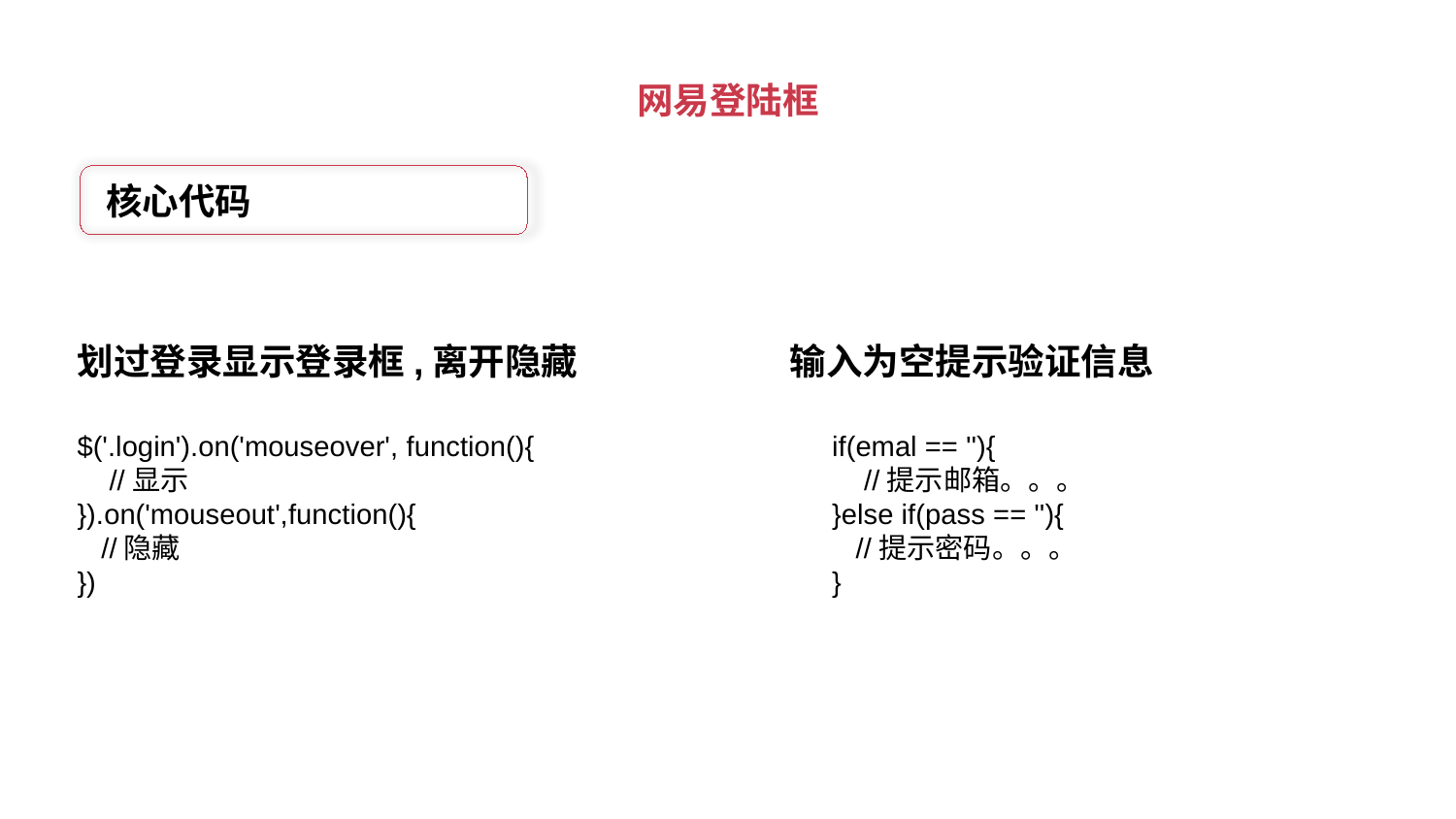

网易登陆框

核心代码
划过登录显示登录框,离开隐藏
输入为空提示验证信息
$('.login').on('mouseover', function(){
    //显示
}).on('mouseout',function(){
   //隐藏
})
if(emal == ''){
    //提示邮箱。。。
}else if(pass == ''){
   //提示密码。。。
}